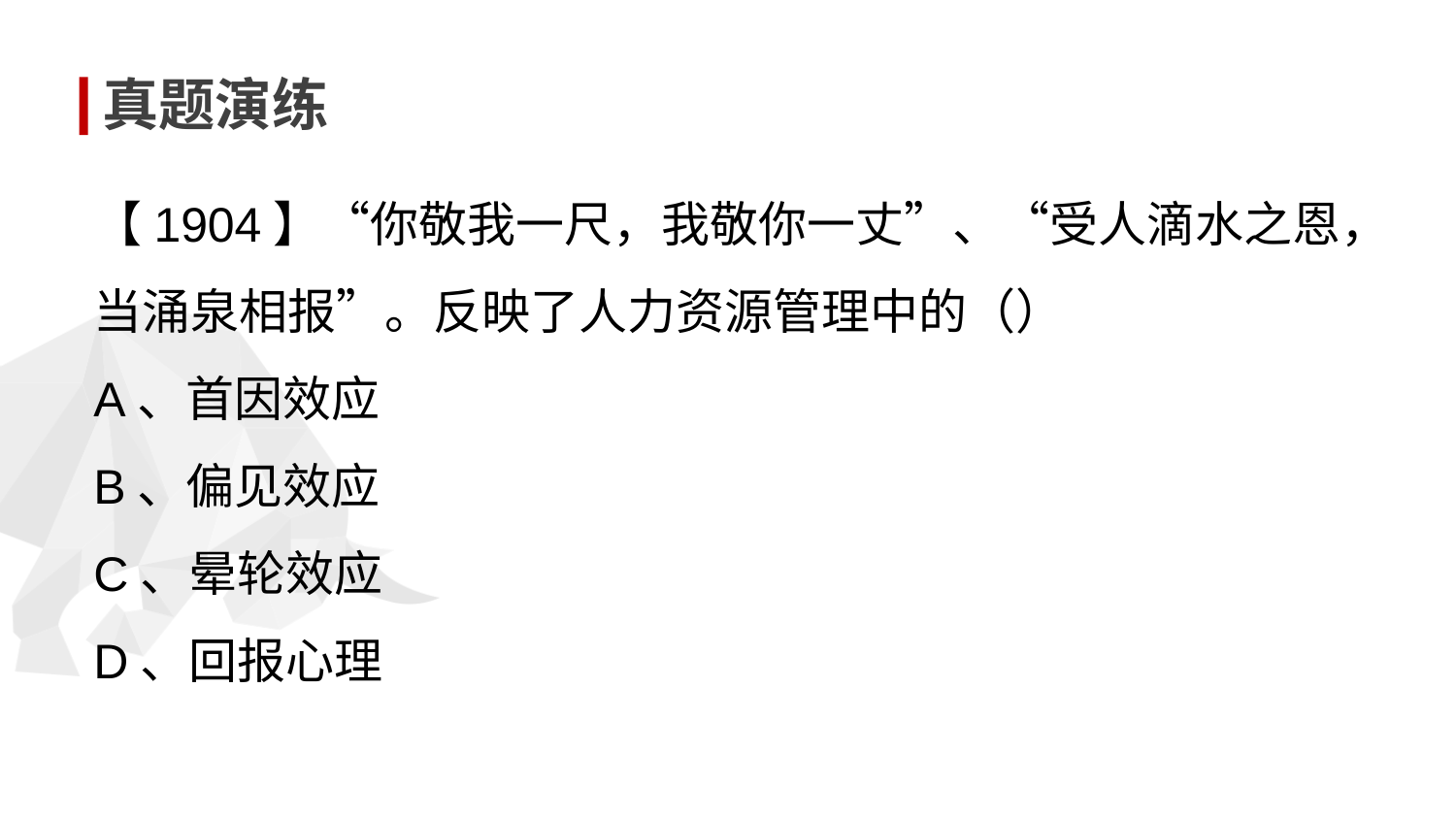

真题演练
【1904】“你敬我一尺，我敬你一丈”、“受人滴水之恩，当涌泉相报”。反映了人力资源管理中的（）
A、首因效应
B、偏见效应
C、晕轮效应
D、回报心理